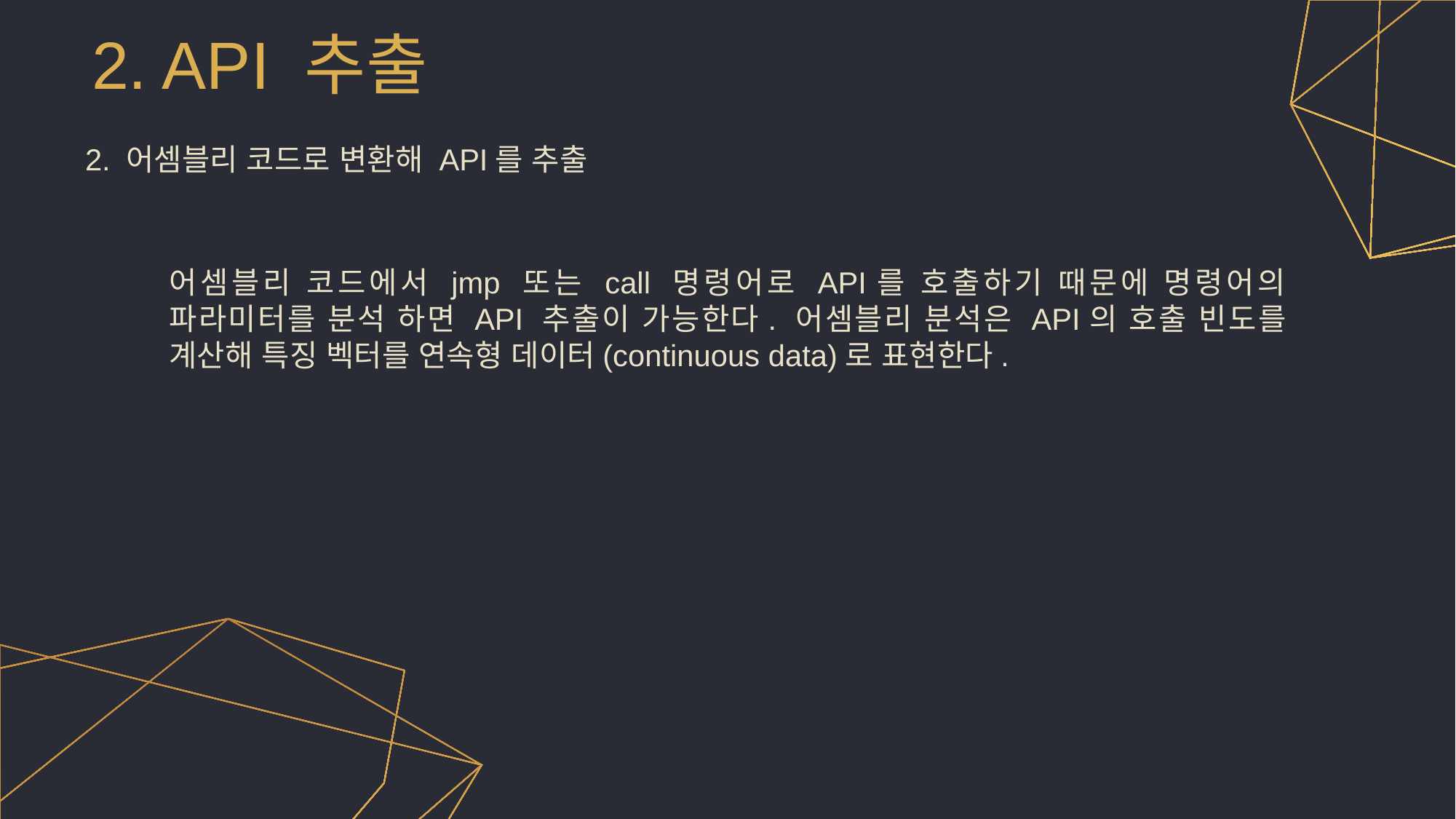

# 2. API 추출
2. 어셈블리 코드로 변환해 API를 추출

어셈블리 코드에서 jmp 또는 call 명령어로 API를 호출하기 때문에 명령어의 파라미터를 분석 하면 API 추출이 가능한다. 어셈블리 분석은 API의 호출 빈도를 계산해 특징 벡터를 연속형 데이터(continuous data)로 표현한다.